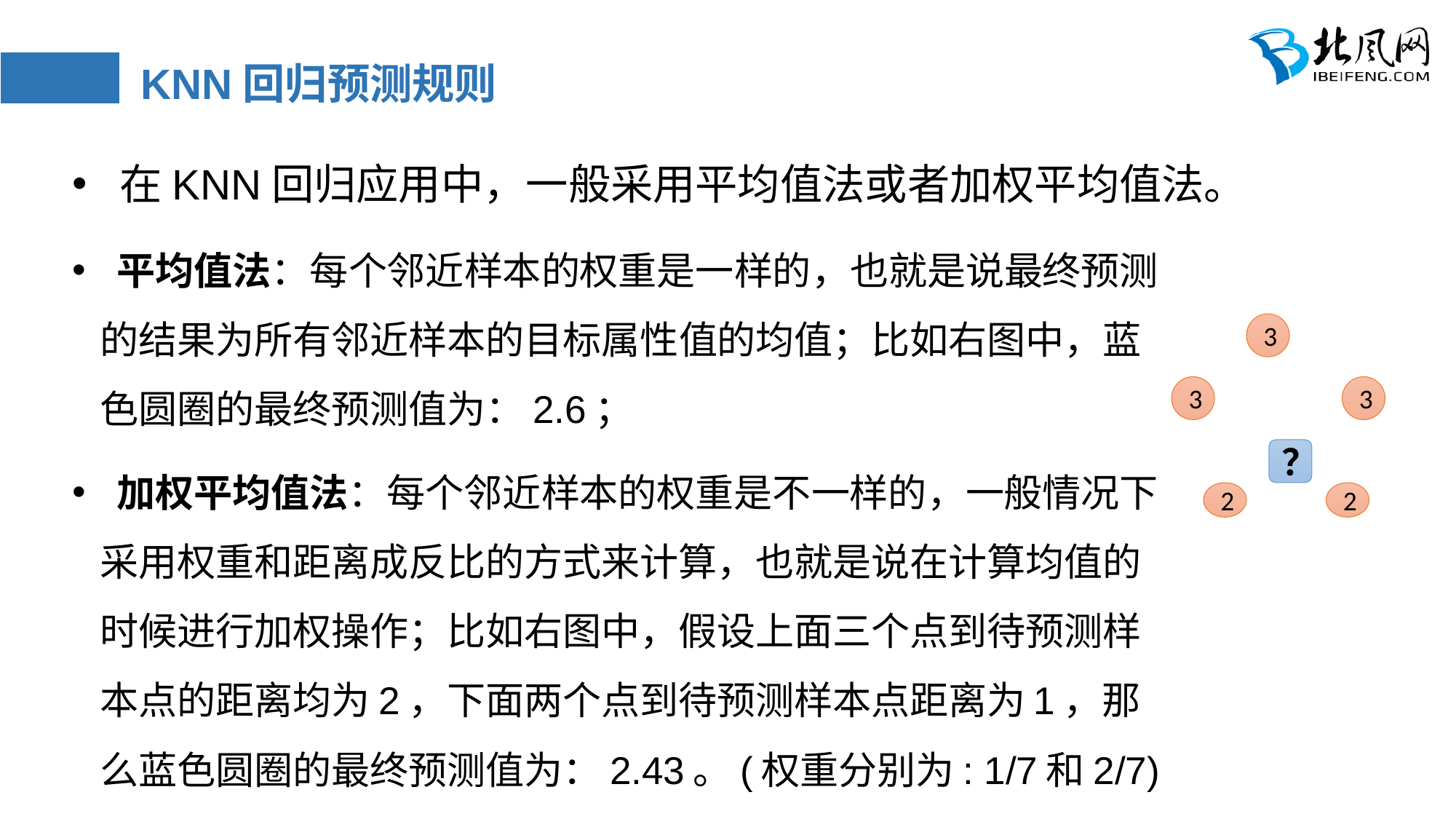

# KNN回归预测规则
 在KNN回归应用中，一般采用平均值法或者加权平均值法。
 平均值法：每个邻近样本的权重是一样的，也就是说最终预测的结果为所有邻近样本的目标属性值的均值；比如右图中，蓝色圆圈的最终预测值为：2.6；
 加权平均值法：每个邻近样本的权重是不一样的，一般情况下采用权重和距离成反比的方式来计算，也就是说在计算均值的时候进行加权操作；比如右图中，假设上面三个点到待预测样本点的距离均为2，下面两个点到待预测样本点距离为1，那么蓝色圆圈的最终预测值为：2.43。(权重分别为: 1/7和2/7)
3
3
3
？
2
2